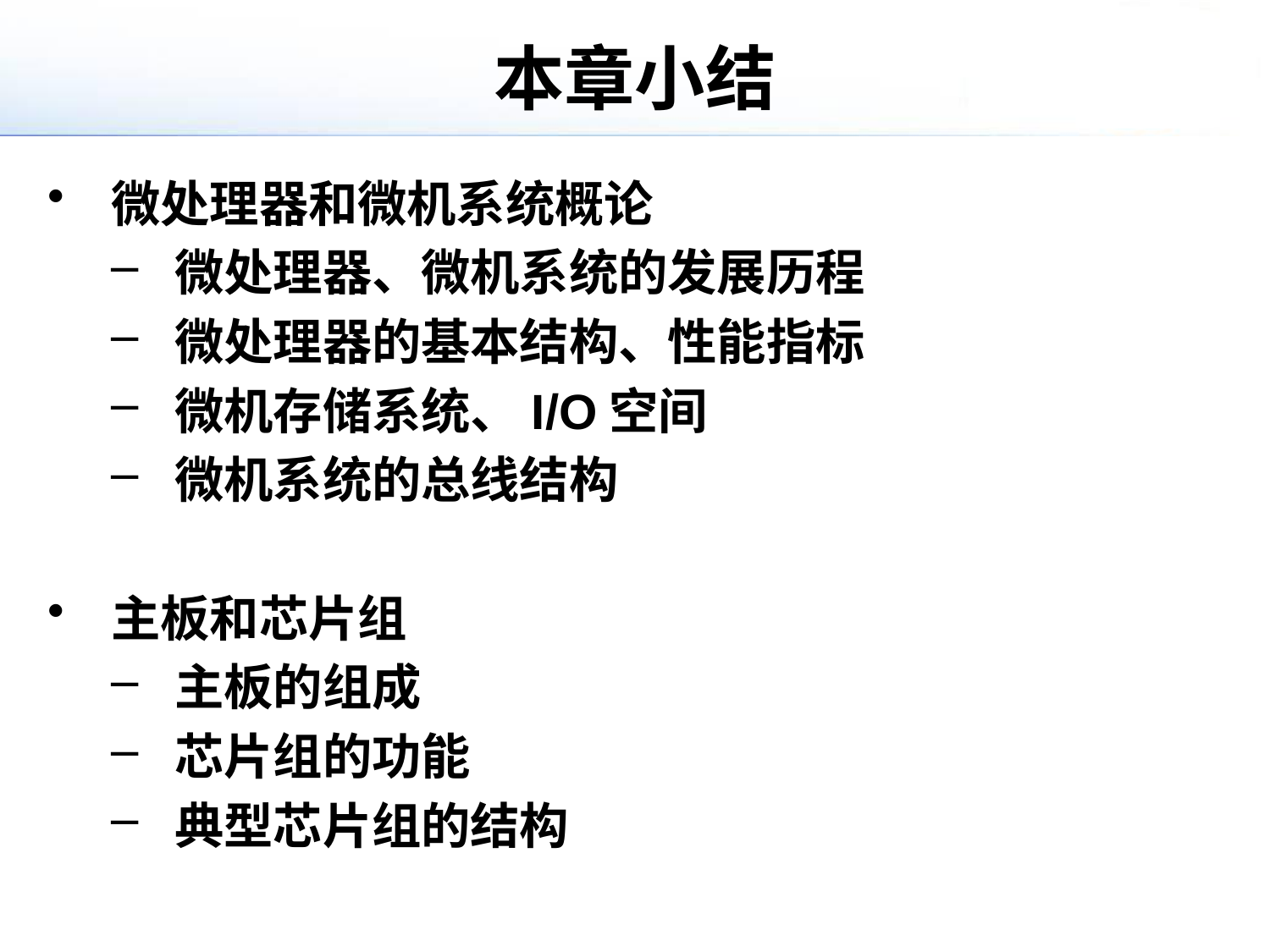

# 本章小结
微处理器和微机系统概论
微处理器、微机系统的发展历程
微处理器的基本结构、性能指标
微机存储系统、I/O空间
微机系统的总线结构

主板和芯片组
主板的组成
芯片组的功能
典型芯片组的结构